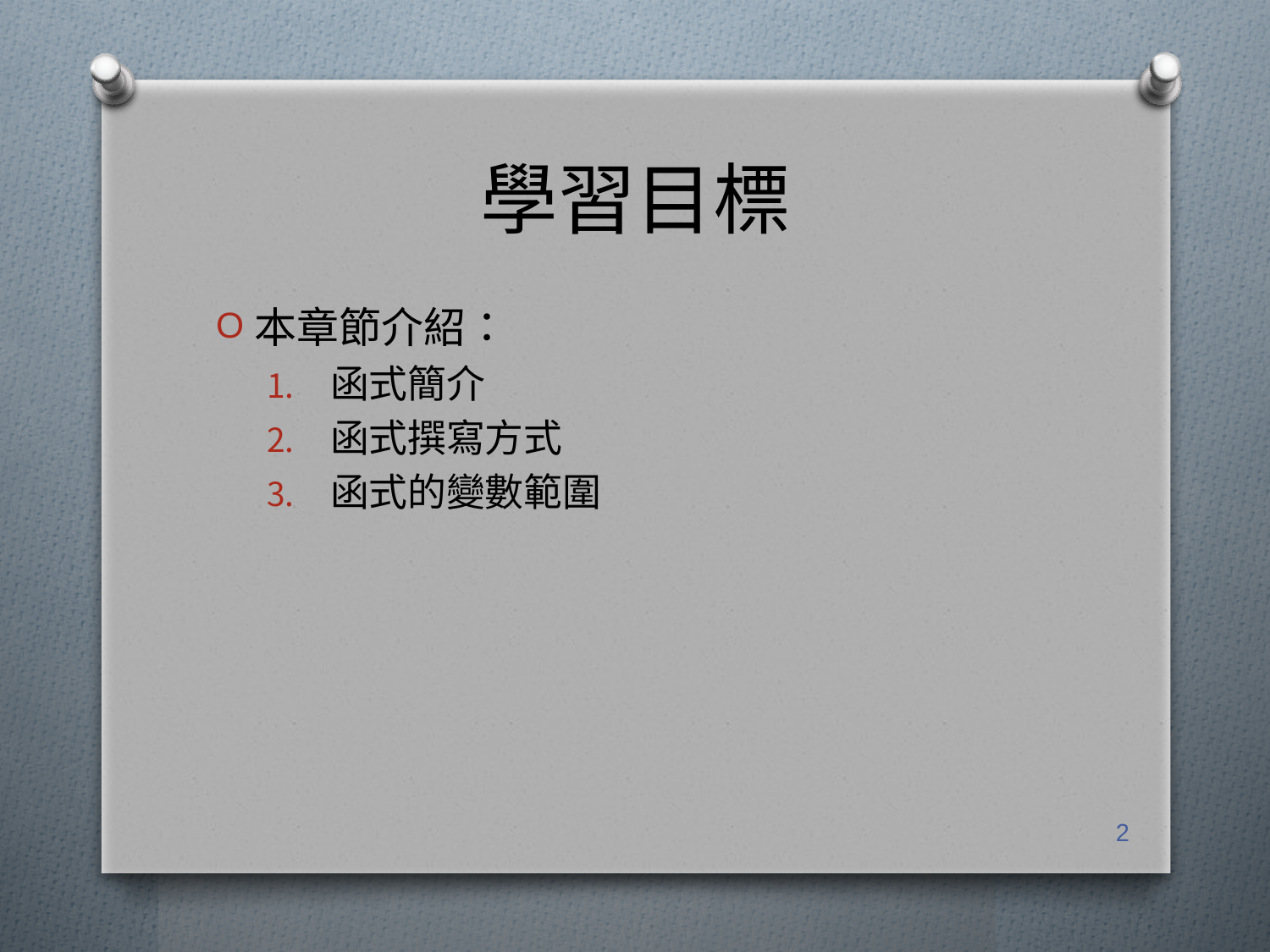

# 學習目標
本章節介紹：
函式簡介
函式撰寫方式
函式的變數範圍
2